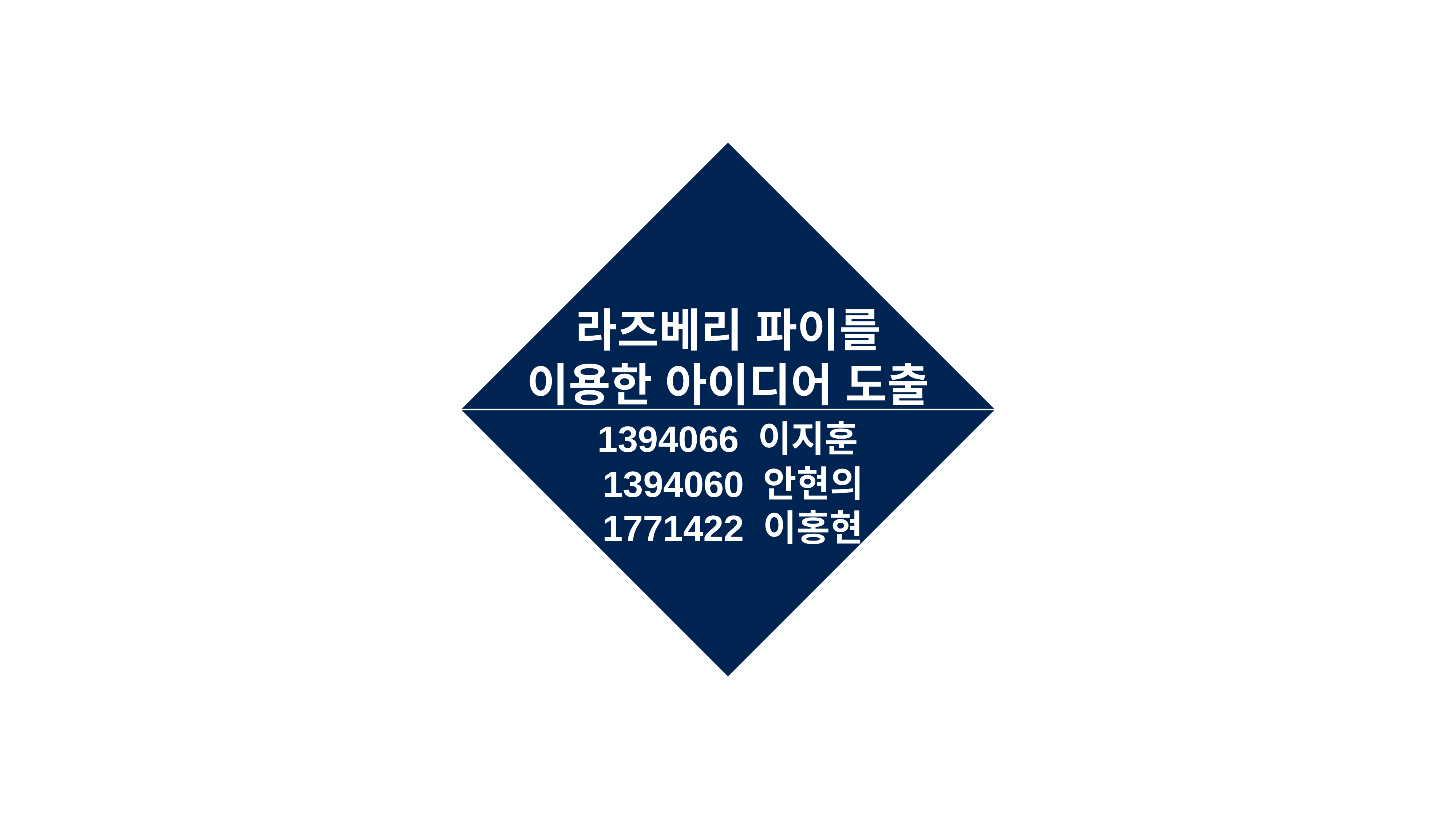

라즈베리 파이를
이용한 아이디어 도출
1394066 이지훈
 1394060 안현의
 1771422 이홍현